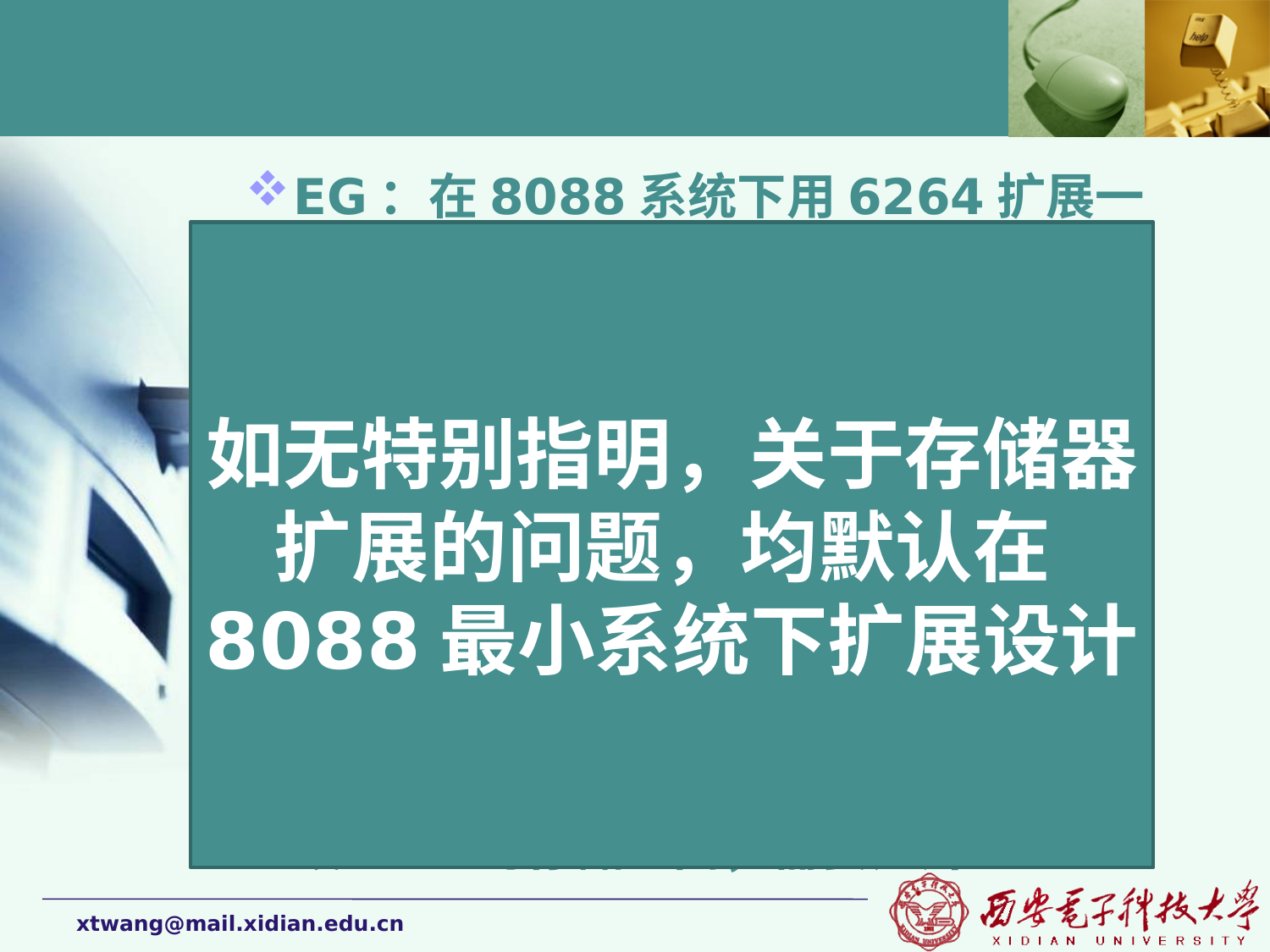

#
EG：在8088系统下用6264扩展一段16KB的存储空间，需要几片6264

EG：在8086系统下用6264扩展一段16KB的存储空间，需要几片6264

EG：在8088系统下用6264扩展一段8KB的存储空间，需要几片6264

EG：在8086系统下用6264扩展一段8KB的存储空间，需要几片6264

如无特别指明，关于存储器扩展的问题，均默认在8088最小系统下扩展设计
xtwang@mail.xidian.edu.cn